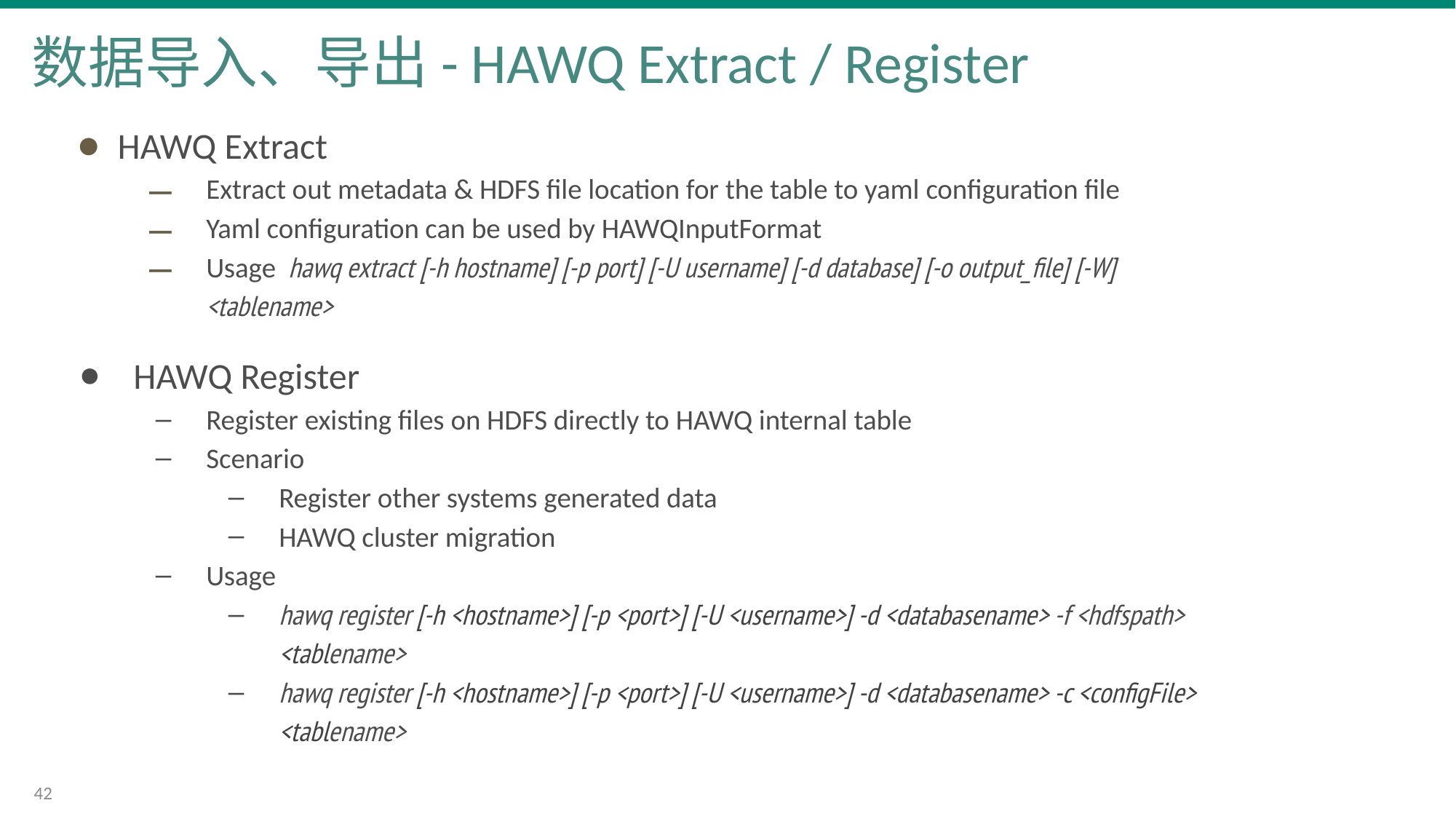

# 数据导入、导出- HAWQ Extract / Register

HAWQ Extract
Extract out metadata & HDFS file location for the table to yaml configuration file
Yaml configuration can be used by HAWQInputFormat
Usage  hawq extract [-h hostname] [-p port] [-U username] [-d database] [-o output_file] [-W] <tablename>
HAWQ Register
Register existing files on HDFS directly to HAWQ internal table
Scenario
Register other systems generated data
HAWQ cluster migration
Usage
hawq register [-h <hostname>] [-p <port>] [-U <username>] -d <databasename> -f <hdfspath> <tablename>
hawq register [-h <hostname>] [-p <port>] [-U <username>] -d <databasename> -c <configFile> <tablename>
42